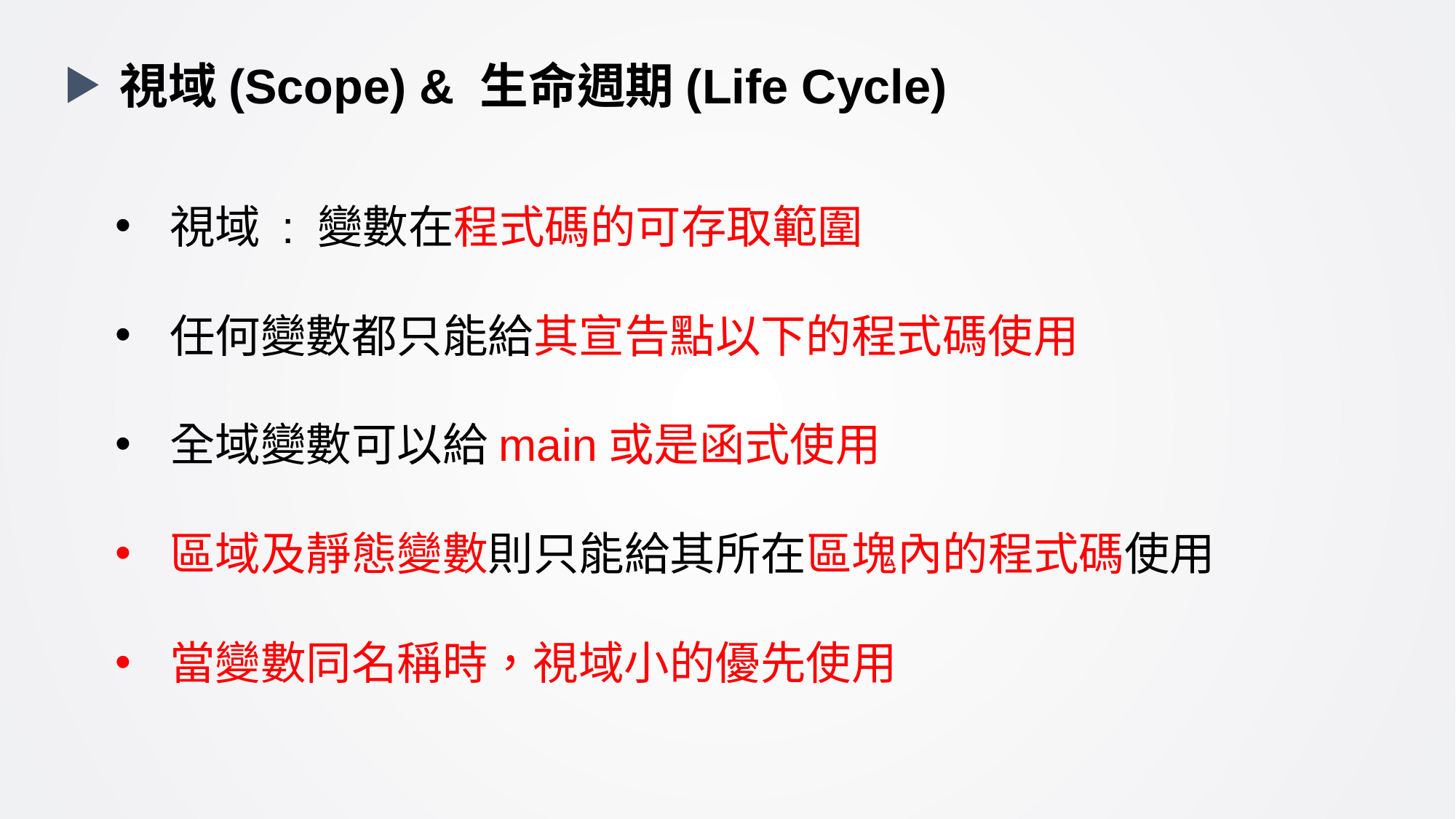

視域(Scope) & 生命週期(Life Cycle)

視域 : 變數在程式碼的可存取範圍

任何變數都只能給其宣告點以下的程式碼使用

全域變數可以給main或是函式使用

區域及靜態變數則只能給其所在區塊內的程式碼使用

當變數同名稱時，視域小的優先使用